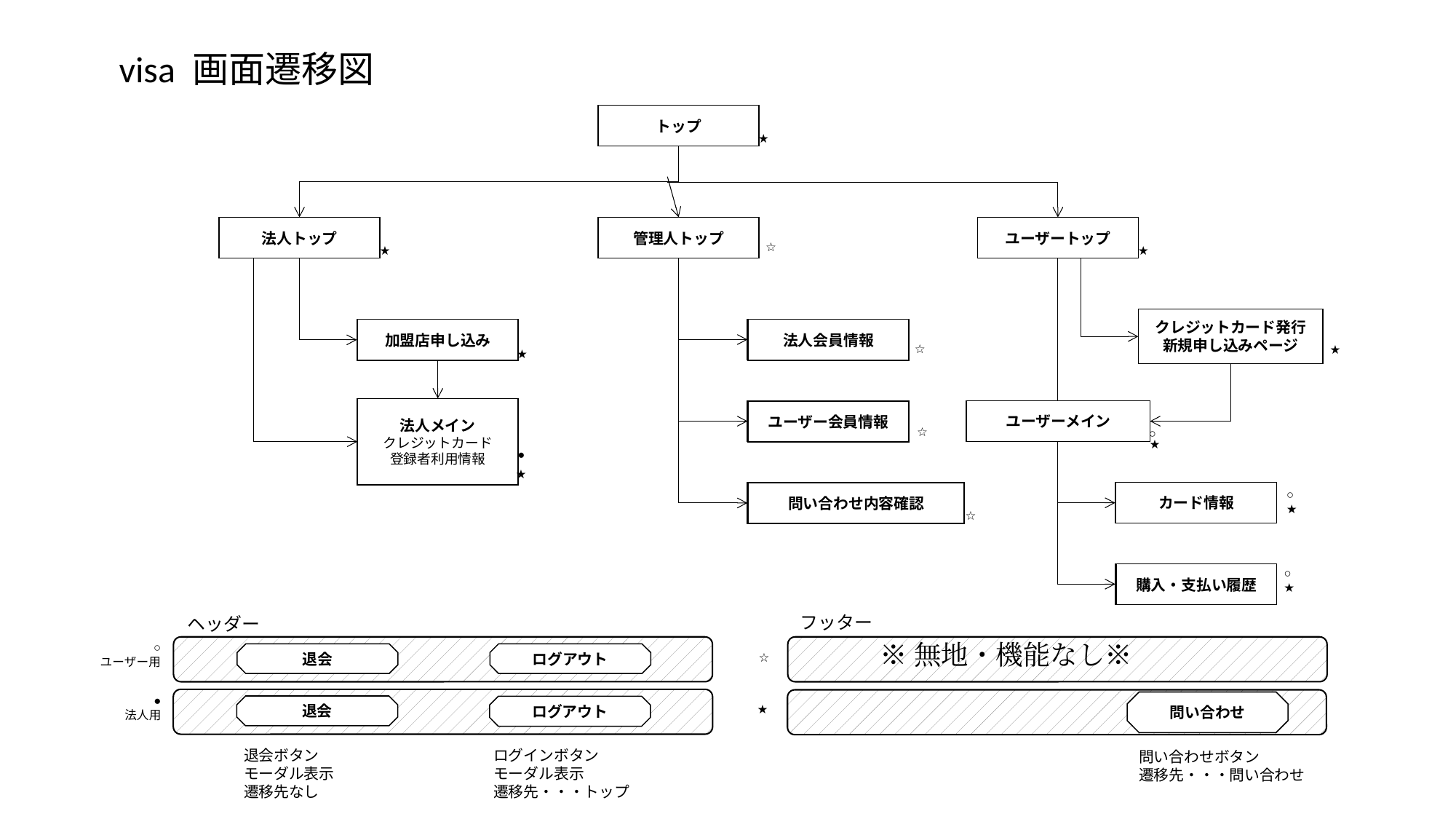

visa 画面遷移図
トップ
★
法人トップ
管理人トップ
ユーザートップ
☆
★
★
クレジットカード発行
新規申し込みページ
法人会員情報
加盟店申し込み
加盟店申し込み
加盟店申し込み
法人会員情報
法人会員情報
☆
★
★
法人メイン
クレジットカード
登録者利用情報
法人メイン
クレジットカード
登録者利用情報
法人メイン
クレジットカード
登録者利用情報
ユーザー会員情報
ユーザーメイン
ユーザー会員情報
ユーザー会員情報
☆
○
★
●
★
○
カード情報
カード情報
問い合わせ内容確認
問い合わせ内容確認
問い合わせ内容確認
★
☆
○
購入・支払い履歴
購入・支払い履歴
購入・支払い履歴
★
フッター
ヘッダー
※無地・機能なし※
○
ユーザー用

退会
ログアウト
☆
●
法人用

問い合わせ
退会
ログアウト
★
退会ボタン
モーダル表示
遷移先なし
ログインボタン
モーダル表示
遷移先・・・トップ
問い合わせボタン
遷移先・・・問い合わせ